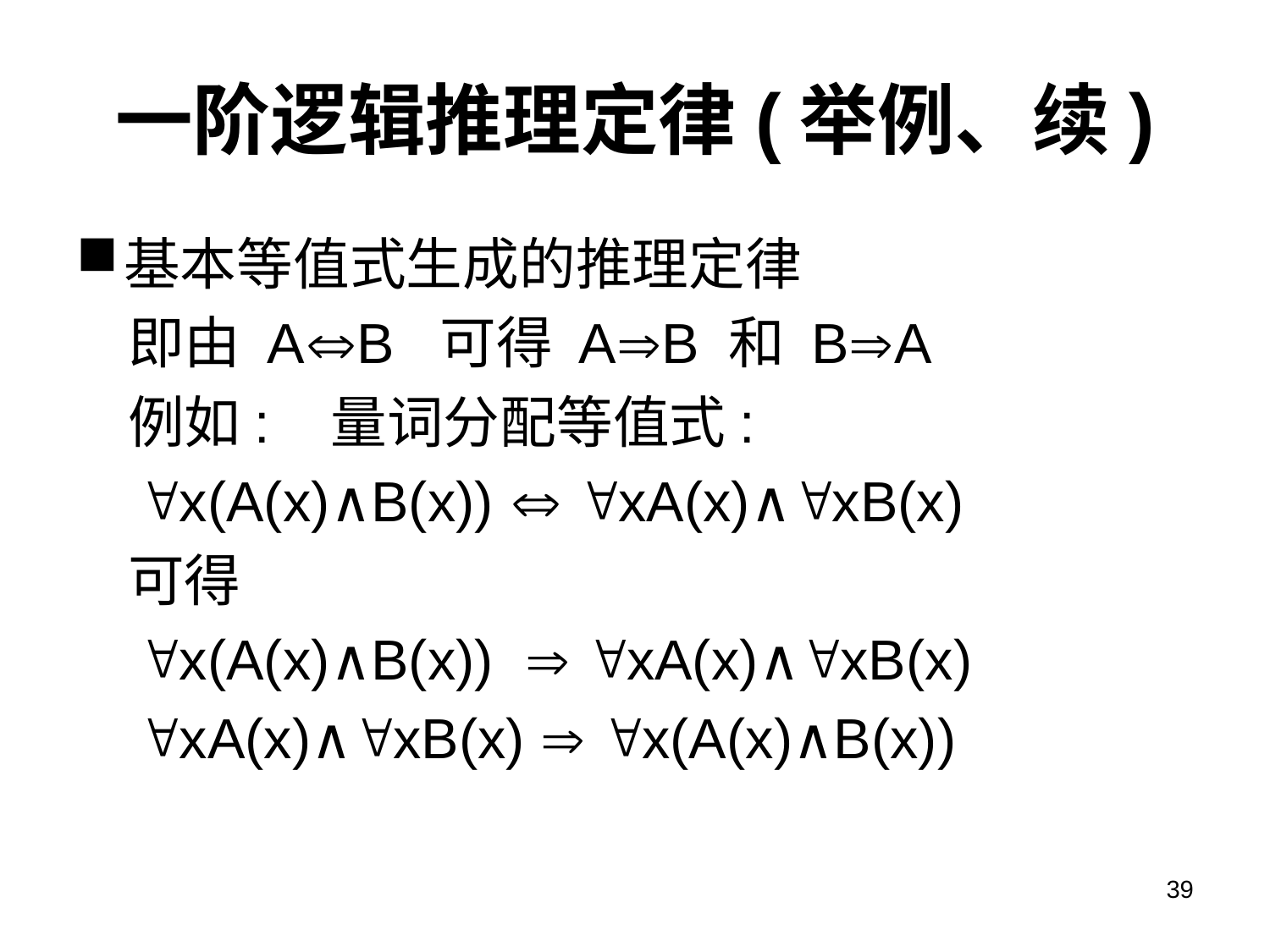

# 一阶逻辑推理定律(举例、续)
基本等值式生成的推理定律
   即由 A⇔B  可得 A⇒B 和 B⇒A
   例如:   量词分配等值式:
    ∀x(A(x)∧B(x)) ⇔ ∀xA(x)∧∀xB(x)
   可得
    ∀x(A(x)∧B(x))  ⇒ ∀xA(x)∧∀xB(x)
    ∀xA(x)∧∀xB(x) ⇒ ∀x(A(x)∧B(x))
39